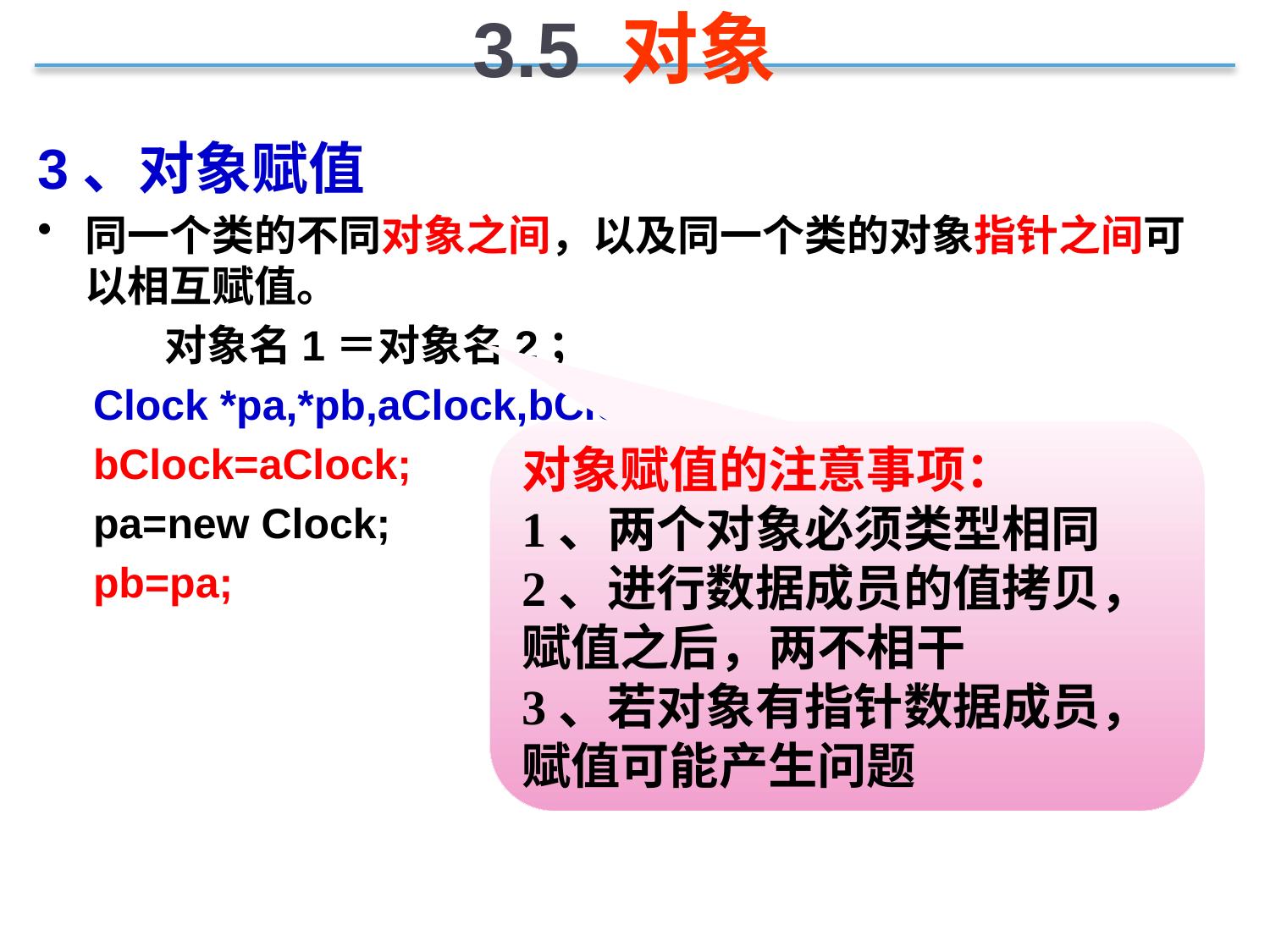

3.5 对象
3、对象赋值
同一个类的不同对象之间，以及同一个类的对象指针之间可以相互赋值。
对象名1＝对象名2；
Clock *pa,*pb,aClock,bClock;
bClock=aClock;
pa=new Clock;
pb=pa;
对象赋值的注意事项：
1、两个对象必须类型相同
2、进行数据成员的值拷贝，赋值之后，两不相干
3、若对象有指针数据成员，赋值可能产生问题